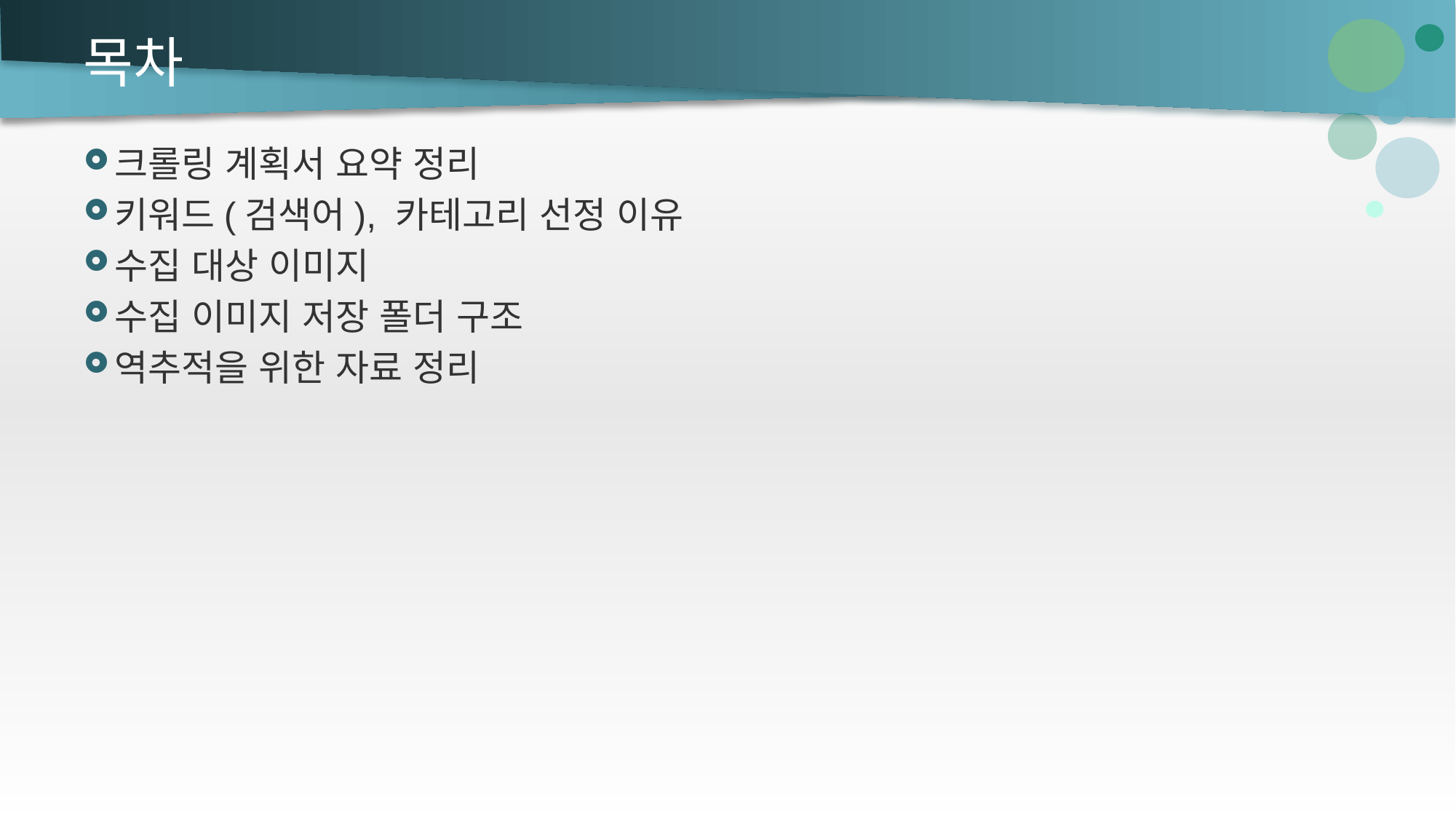

# 목차
크롤링 계획서 요약 정리
키워드(검색어), 카테고리 선정 이유
수집 대상 이미지
수집 이미지 저장 폴더 구조
역추적을 위한 자료 정리